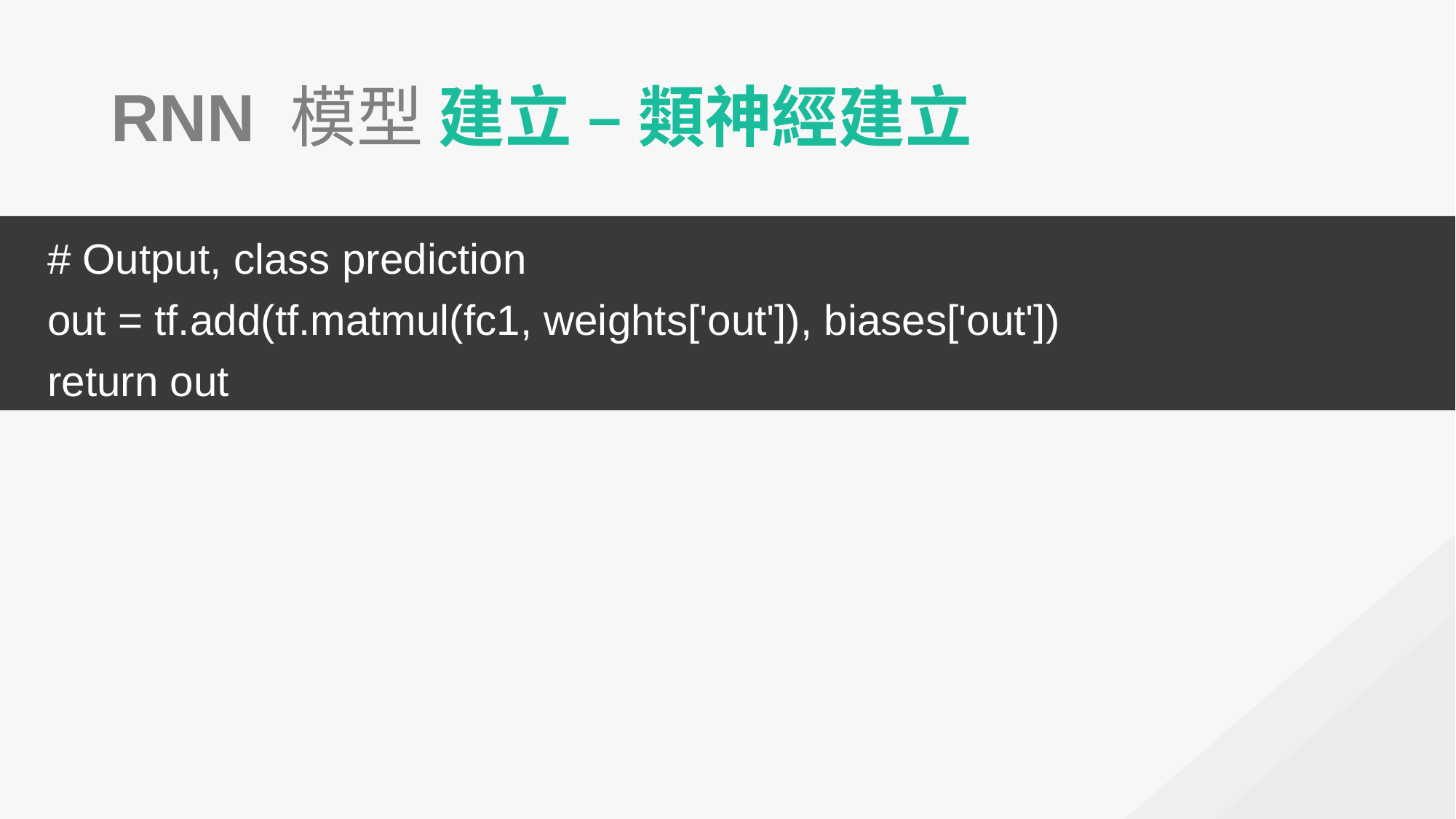

RNN 模型 建立 – 類神經建立
    # Output, class prediction
    out = tf.add(tf.matmul(fc1, weights['out']), biases['out'])
    return out